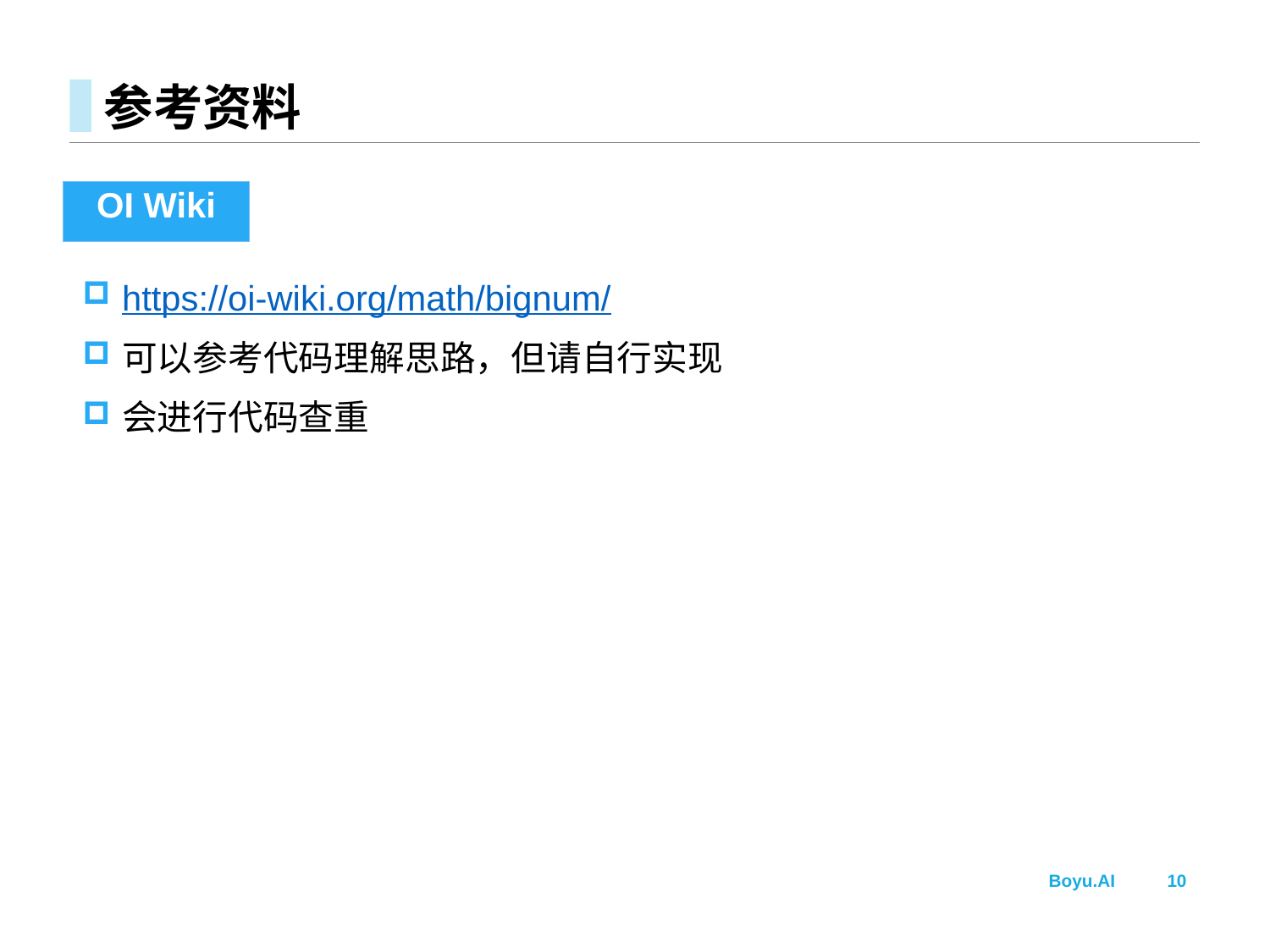

# 参考资料
OI Wiki
https://oi-wiki.org/math/bignum/
可以参考代码理解思路，但请自行实现
会进行代码查重